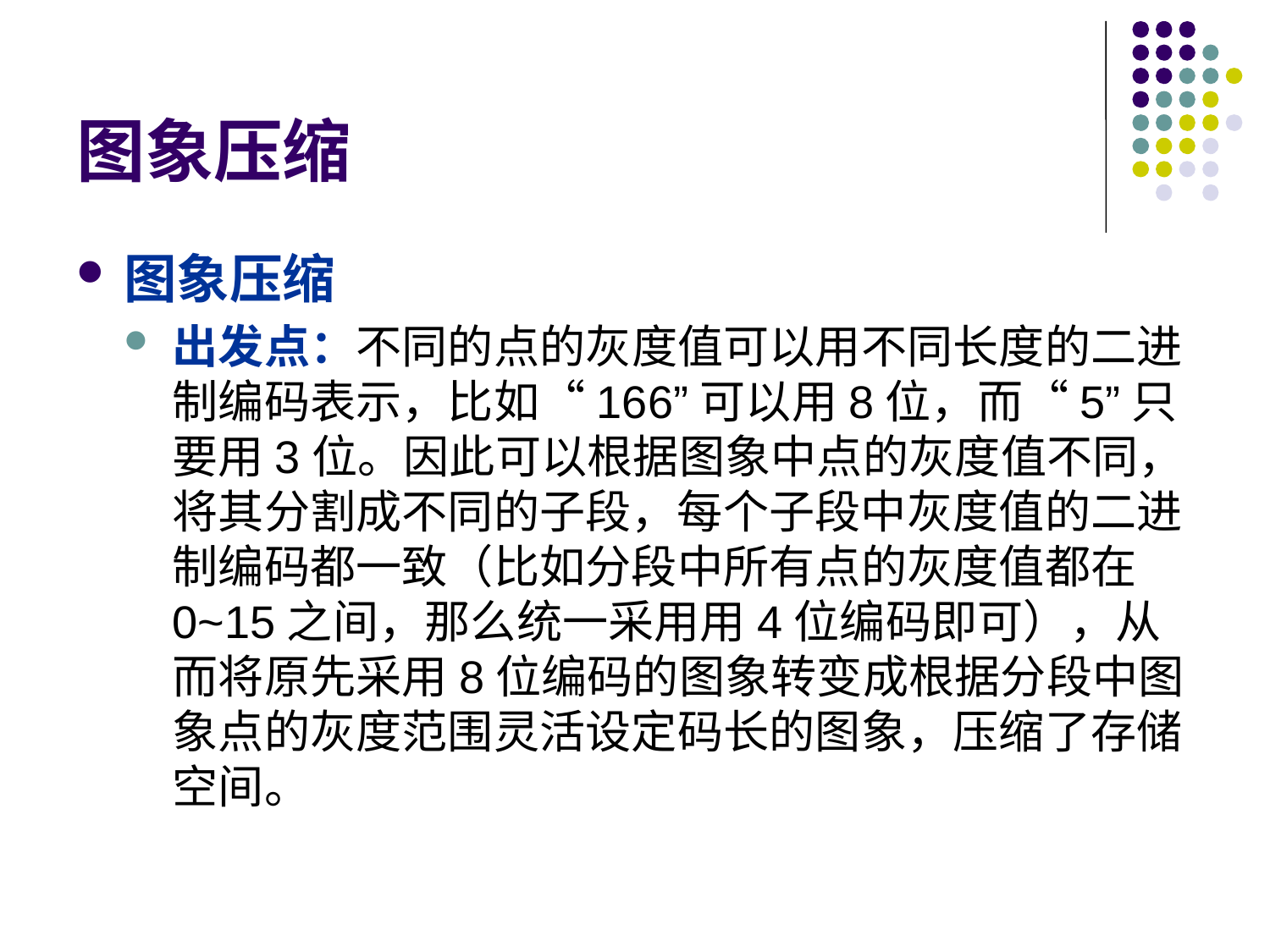

# 图象压缩
图象压缩
出发点：不同的点的灰度值可以用不同长度的二进制编码表示，比如“166”可以用8位，而“5”只要用3位。因此可以根据图象中点的灰度值不同，将其分割成不同的子段，每个子段中灰度值的二进制编码都一致（比如分段中所有点的灰度值都在0~15之间，那么统一采用用4位编码即可），从而将原先采用8位编码的图象转变成根据分段中图象点的灰度范围灵活设定码长的图象，压缩了存储空间。